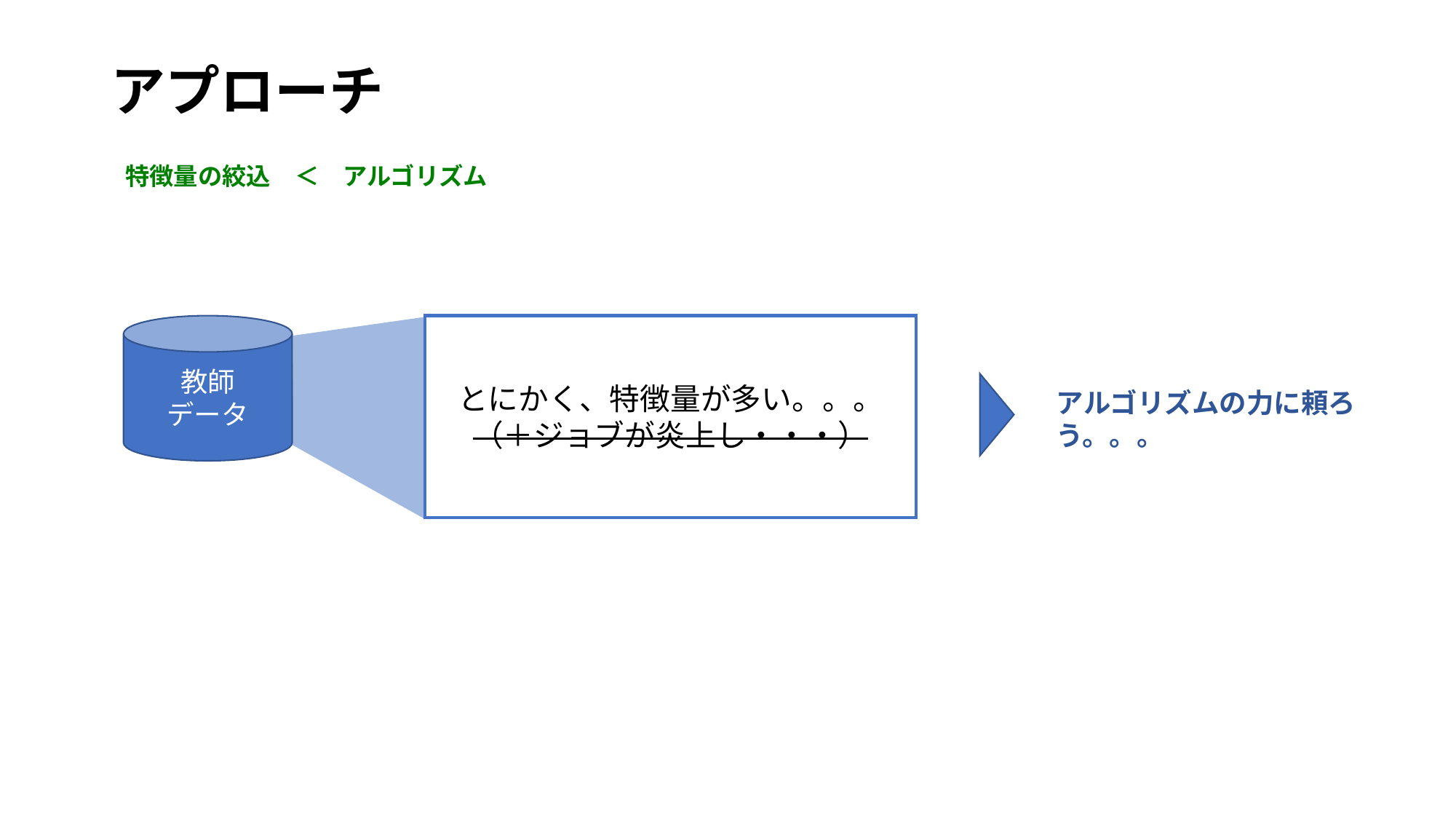

# アプローチ
特徴量の絞込　＜　アルゴリズム
教師
データ
とにかく、特徴量が多い。。。
（＋ジョブが炎上し・・・）

アルゴリズムの力に頼ろう。。。